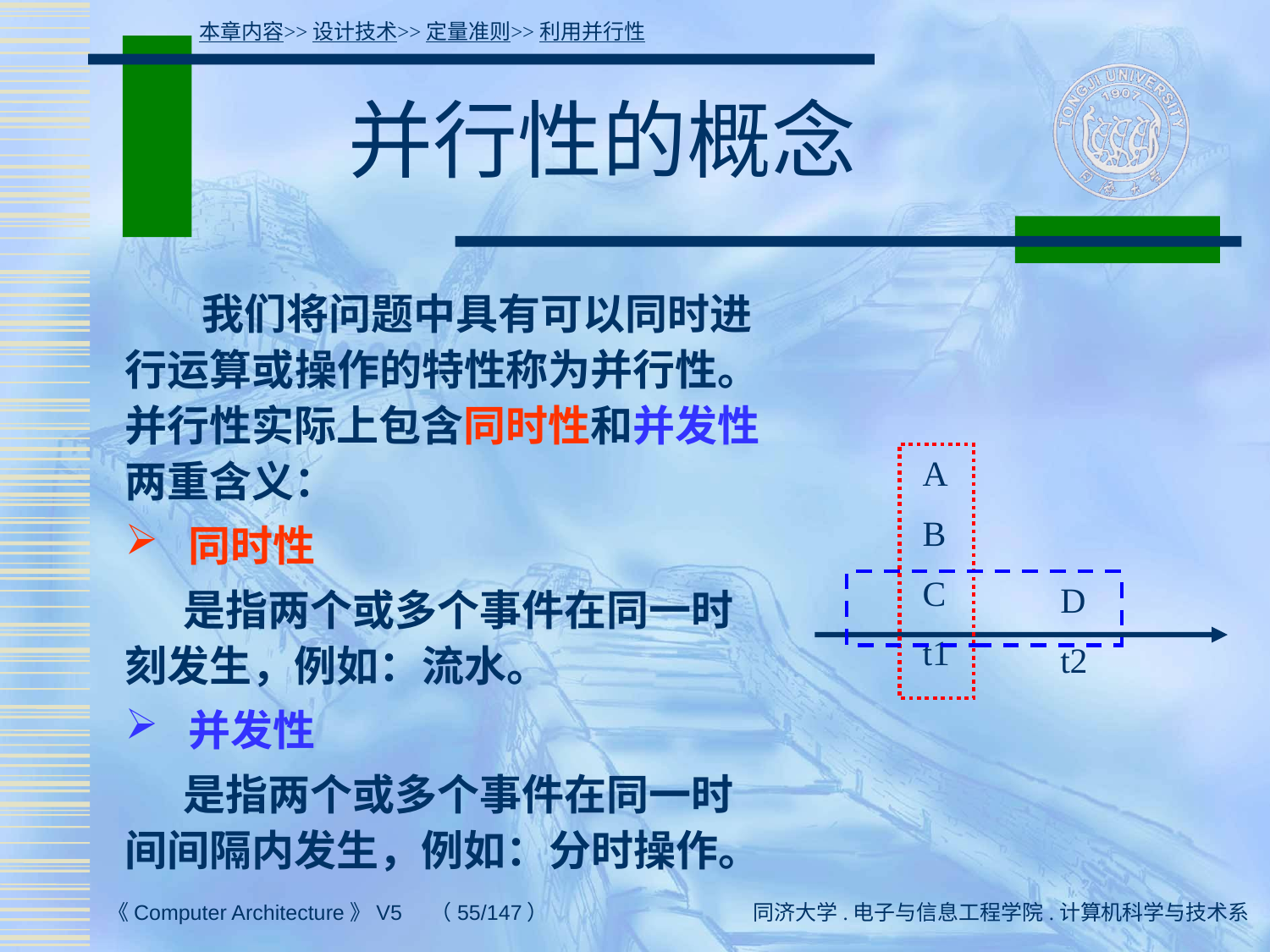

本章内容>>设计技术>>定量准则>>利用并行性
# 并行性的概念
       我们将问题中具有可以同时进行运算或操作的特性称为并行性。并行性实际上包含同时性和并发性两重含义：
  同时性
     是指两个或多个事件在同一时刻发生，例如：流水。
  并发性
     是指两个或多个事件在同一时间间隔内发生，例如：分时操作。

A
B
C
t1

D
t2